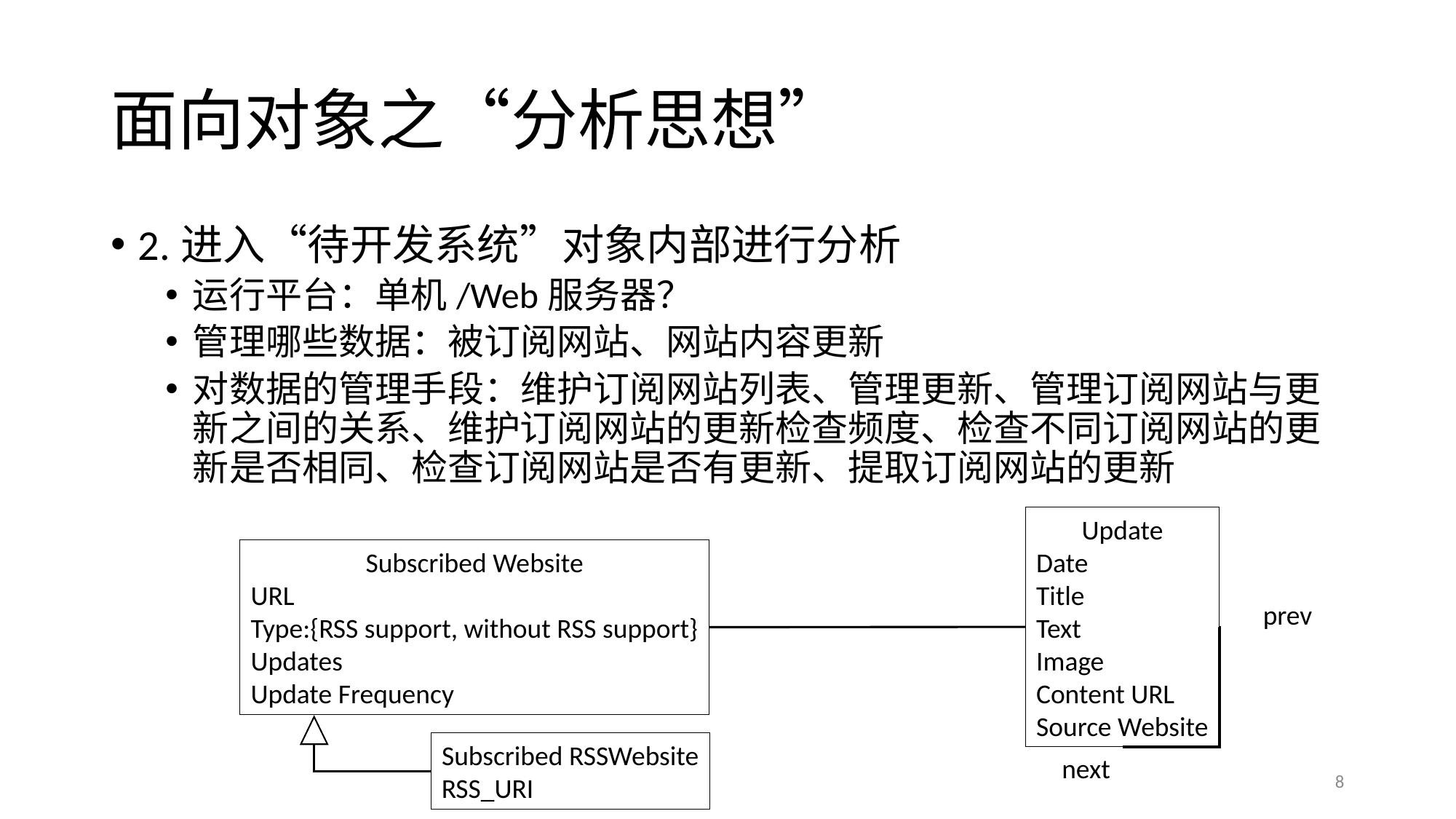

# 面向对象之“分析思想”
2.进入“待开发系统”对象内部进行分析
运行平台：单机/Web服务器？
管理哪些数据：被订阅网站、网站内容更新
对数据的管理手段：维护订阅网站列表、管理更新、管理订阅网站与更新之间的关系、维护订阅网站的更新检查频度、检查不同订阅网站的更新是否相同、检查订阅网站是否有更新、提取订阅网站的更新
Update
Date
Title
Text
Image
Content URL
Source Website
Subscribed Website
URL
Type:{RSS support, without RSS support}
Updates
Update Frequency
prev

Subscribed RSSWebsite
RSS_URI
next
8